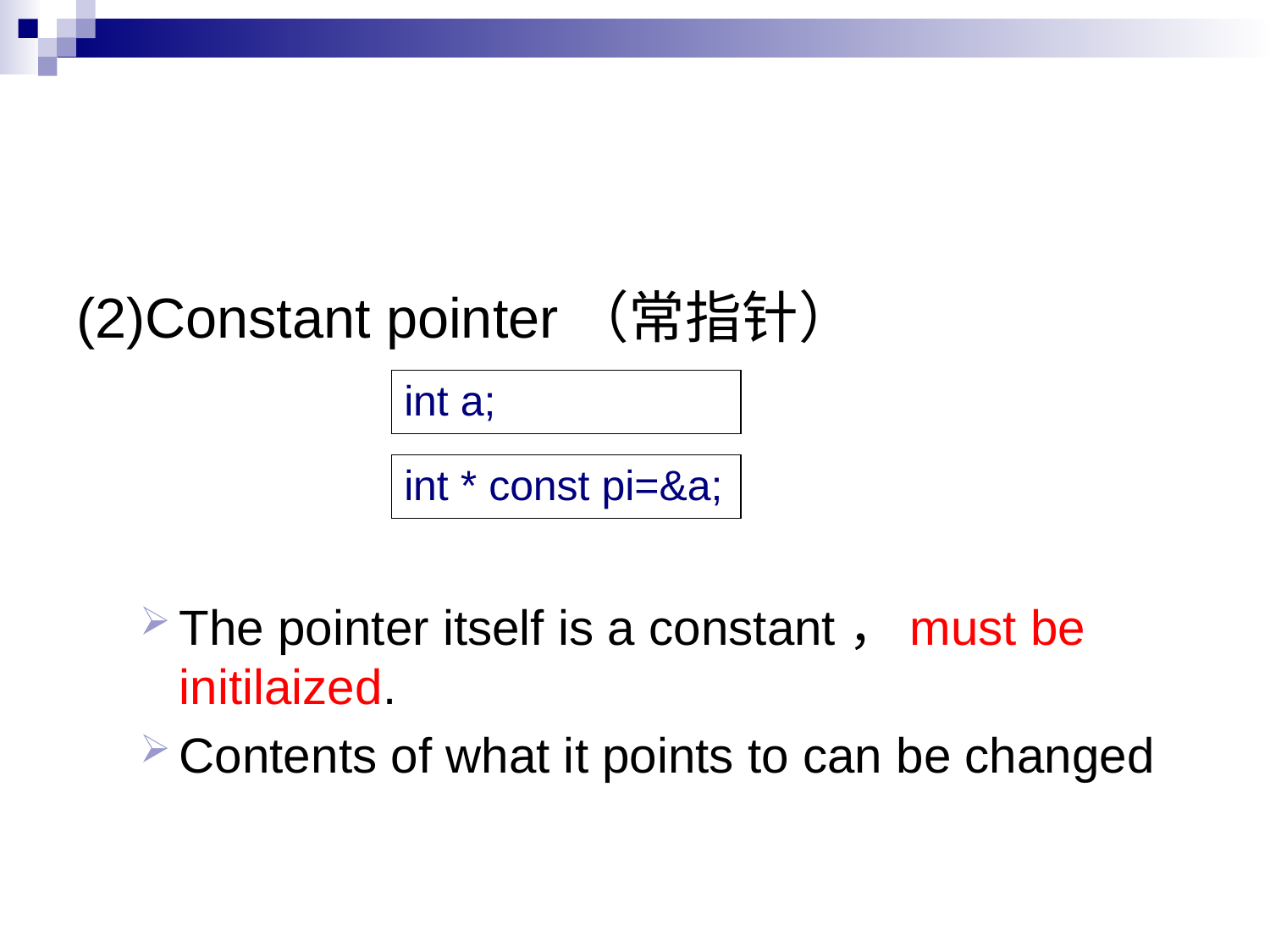

(2)Constant pointer（常指针）

The pointer itself is a constant，must be initilaized.
Contents of what it points to can be changed
int a;
int * const pi=&a;